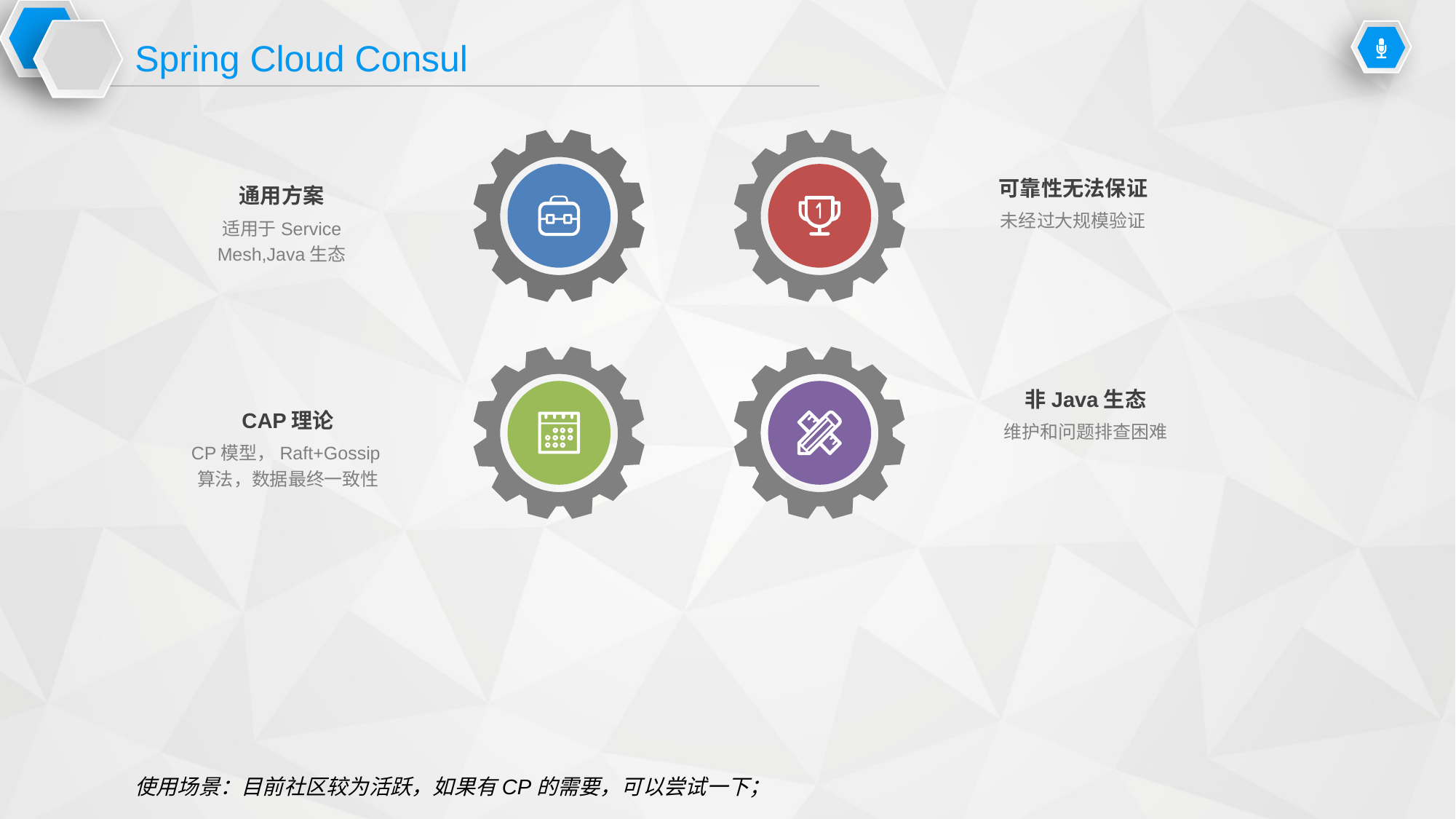

Spring Cloud Consul

可靠性无法保证
未经过大规模验证
通用方案
适用于Service Mesh,Java生态

非Java生态
维护和问题排查困难

CAP理论
CP模型，Raft+Gossip算法，数据最终一致性

使用场景：目前社区较为活跃，如果有CP的需要，可以尝试一下；